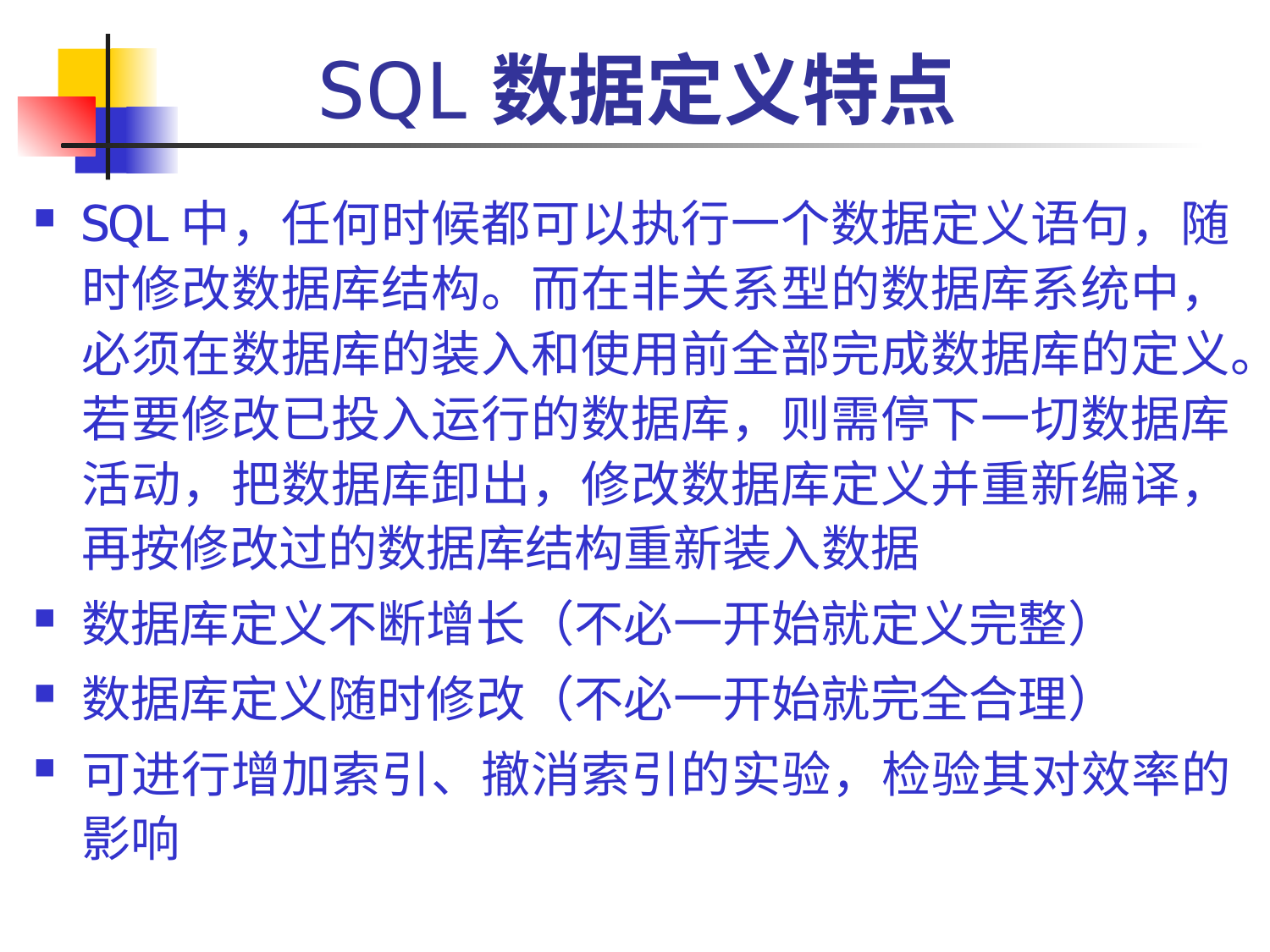

# SQL数据定义特点
SQL中，任何时候都可以执行一个数据定义语句，随时修改数据库结构。而在非关系型的数据库系统中，必须在数据库的装入和使用前全部完成数据库的定义。若要修改已投入运行的数据库，则需停下一切数据库活动，把数据库卸出，修改数据库定义并重新编译，再按修改过的数据库结构重新装入数据
数据库定义不断增长（不必一开始就定义完整）
数据库定义随时修改（不必一开始就完全合理）
可进行增加索引、撤消索引的实验，检验其对效率的影响